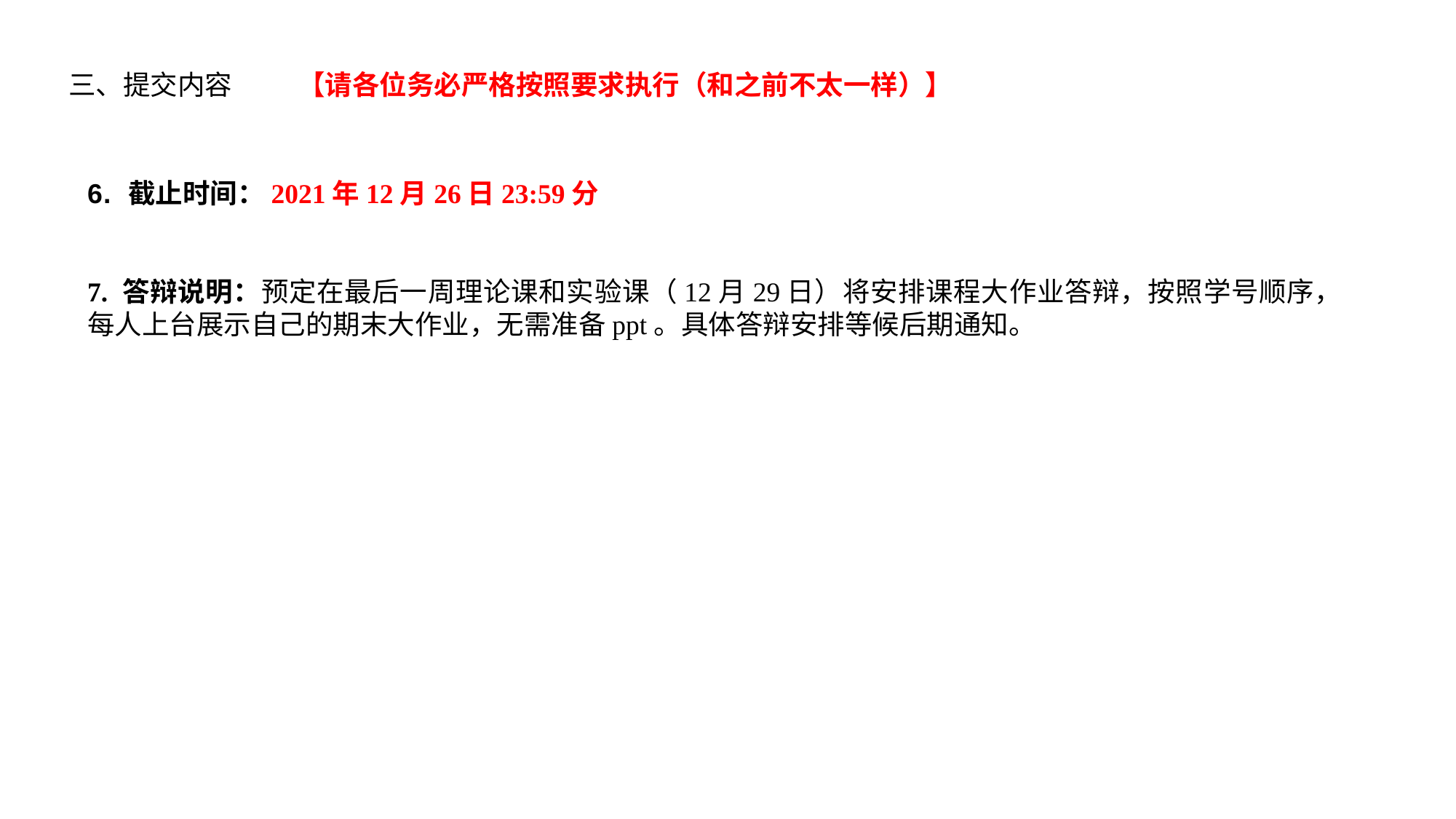

三、提交内容
【请各位务必严格按照要求执行（和之前不太一样）】
截止时间：2021年12月26日23:59分

7. 答辩说明：预定在最后一周理论课和实验课（12月29日）将安排课程大作业答辩，按照学号顺序，每人上台展示自己的期末大作业，无需准备ppt。具体答辩安排等候后期通知。